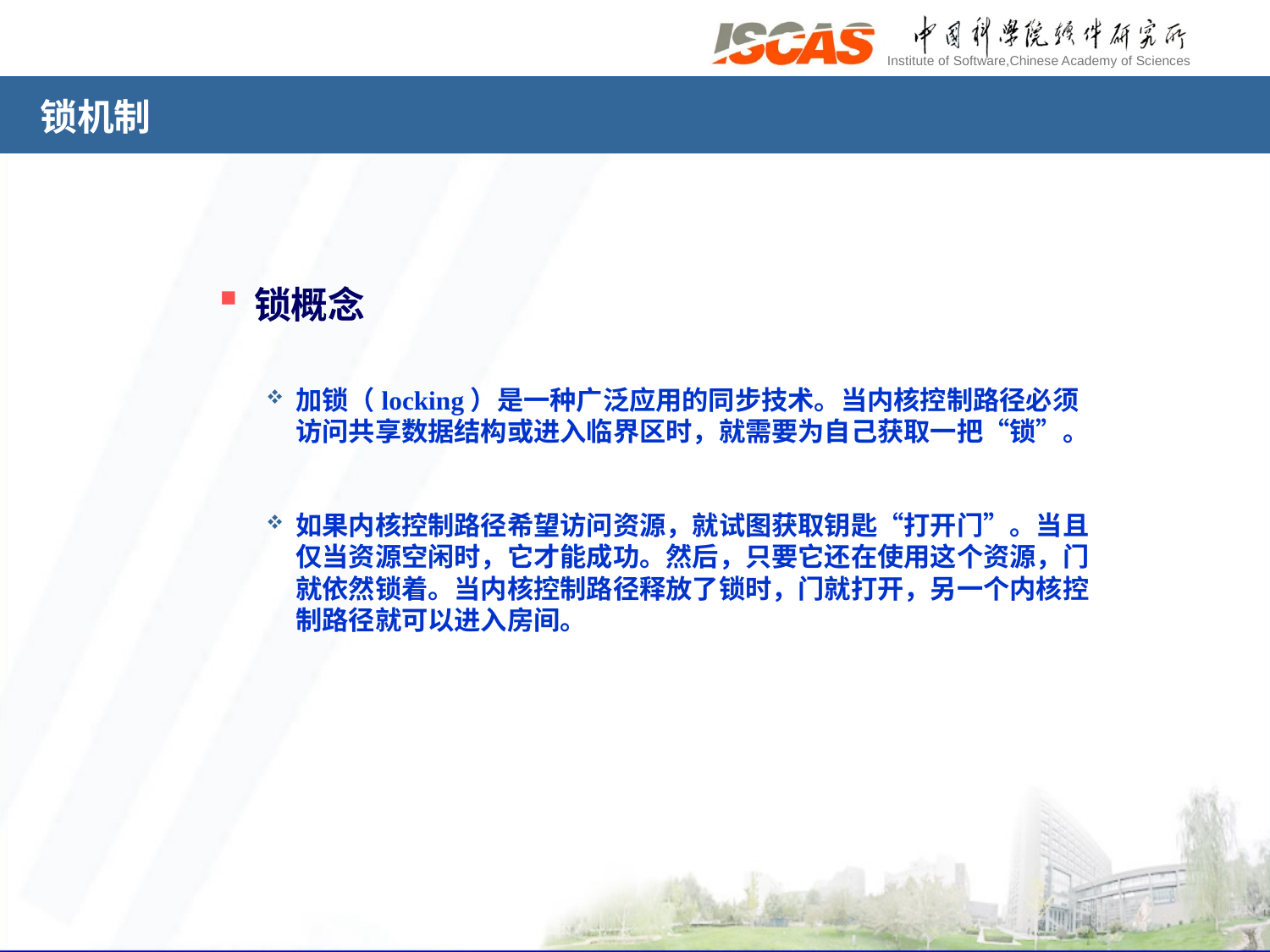

# 锁机制
锁概念

加锁（locking）是一种广泛应用的同步技术。当内核控制路径必须访问共享数据结构或进入临界区时，就需要为自己获取一把“锁”。

如果内核控制路径希望访问资源，就试图获取钥匙“打开门”。当且仅当资源空闲时，它才能成功。然后，只要它还在使用这个资源，门就依然锁着。当内核控制路径释放了锁时，门就打开，另一个内核控制路径就可以进入房间。